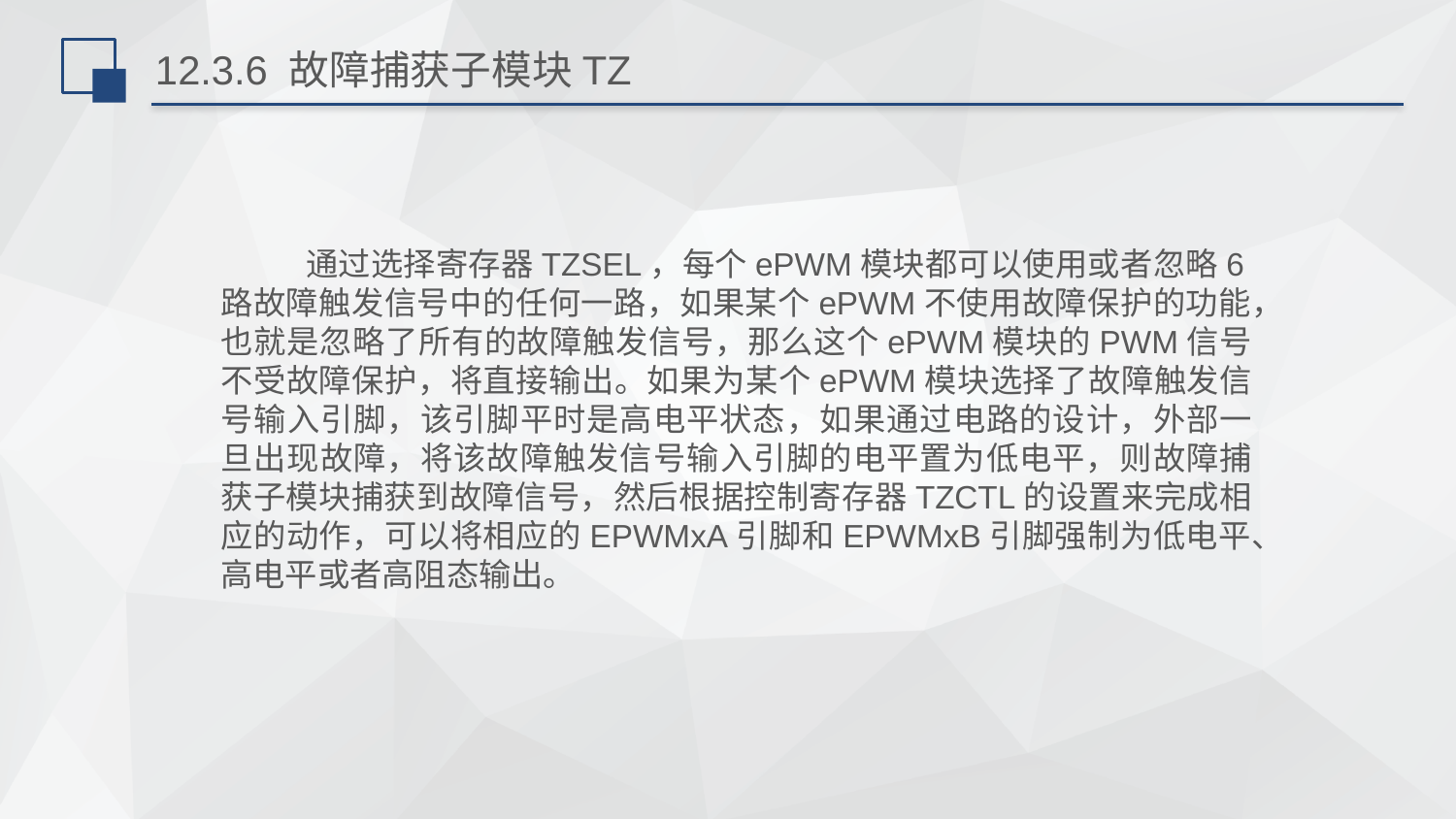

# 12.3.6 故障捕获子模块TZ
通过选择寄存器TZSEL，每个ePWM模块都可以使用或者忽略6路故障触发信号中的任何一路，如果某个ePWM不使用故障保护的功能，也就是忽略了所有的故障触发信号，那么这个ePWM模块的PWM信号不受故障保护，将直接输出。如果为某个ePWM模块选择了故障触发信号输入引脚，该引脚平时是高电平状态，如果通过电路的设计，外部一旦出现故障，将该故障触发信号输入引脚的电平置为低电平，则故障捕获子模块捕获到故障信号，然后根据控制寄存器TZCTL的设置来完成相应的动作，可以将相应的EPWMxA引脚和EPWMxB引脚强制为低电平、高电平或者高阻态输出。